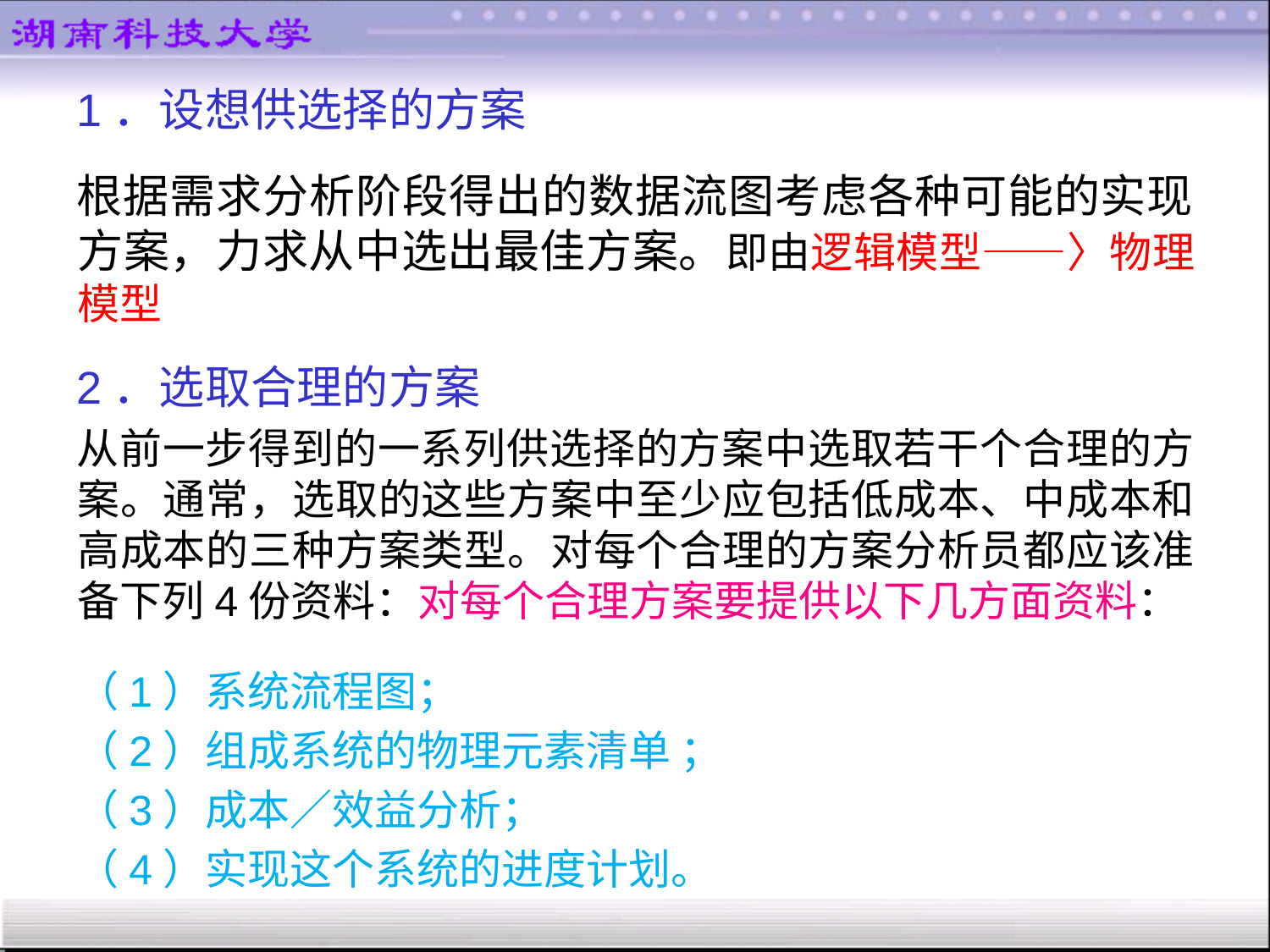

1．设想供选择的方案
根据需求分析阶段得出的数据流图考虑各种可能的实现方案，力求从中选出最佳方案。即由逻辑模型——〉物理模型
2．选取合理的方案
从前一步得到的一系列供选择的方案中选取若干个合理的方案。通常，选取的这些方案中至少应包括低成本、中成本和高成本的三种方案类型。对每个合理的方案分析员都应该准备下列4份资料：对每个合理方案要提供以下几方面资料：
（1）系统流程图；
（2）组成系统的物理元素清单 ；
（3）成本／效益分析；
（4）实现这个系统的进度计划。